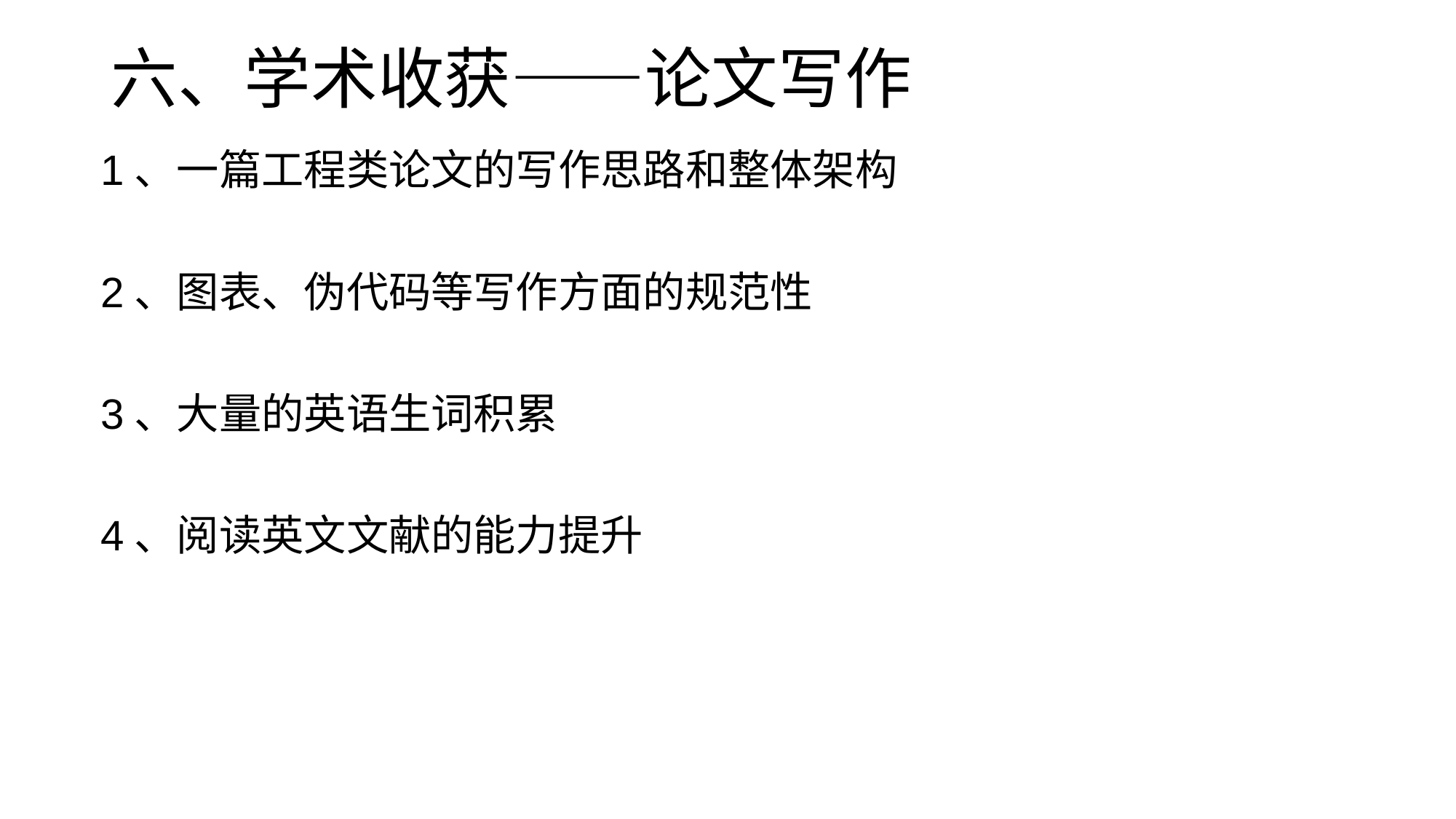

# 六、学术收获——论文写作
1、一篇工程类论文的写作思路和整体架构

2、图表、伪代码等写作方面的规范性

3、大量的英语生词积累

4、阅读英文文献的能力提升